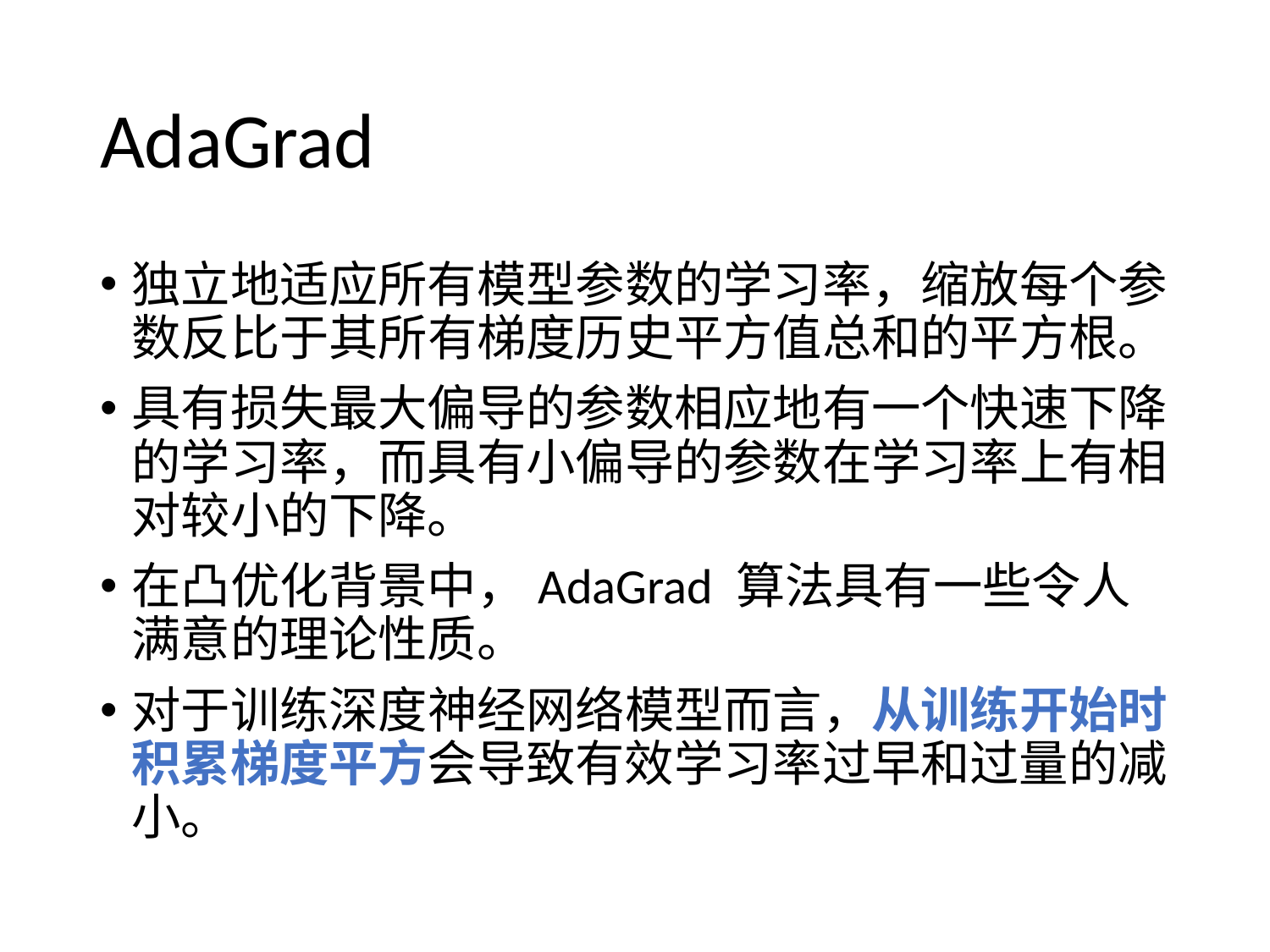

# AdaGrad
独立地适应所有模型参数的学习率，缩放每个参数反比于其所有梯度历史平方值总和的平方根。
具有损失最大偏导的参数相应地有一个快速下降的学习率，而具有小偏导的参数在学习率上有相对较小的下降。
在凸优化背景中，AdaGrad 算法具有一些令人满意的理论性质。
对于训练深度神经网络模型而言，从训练开始时积累梯度平方会导致有效学习率过早和过量的减小。